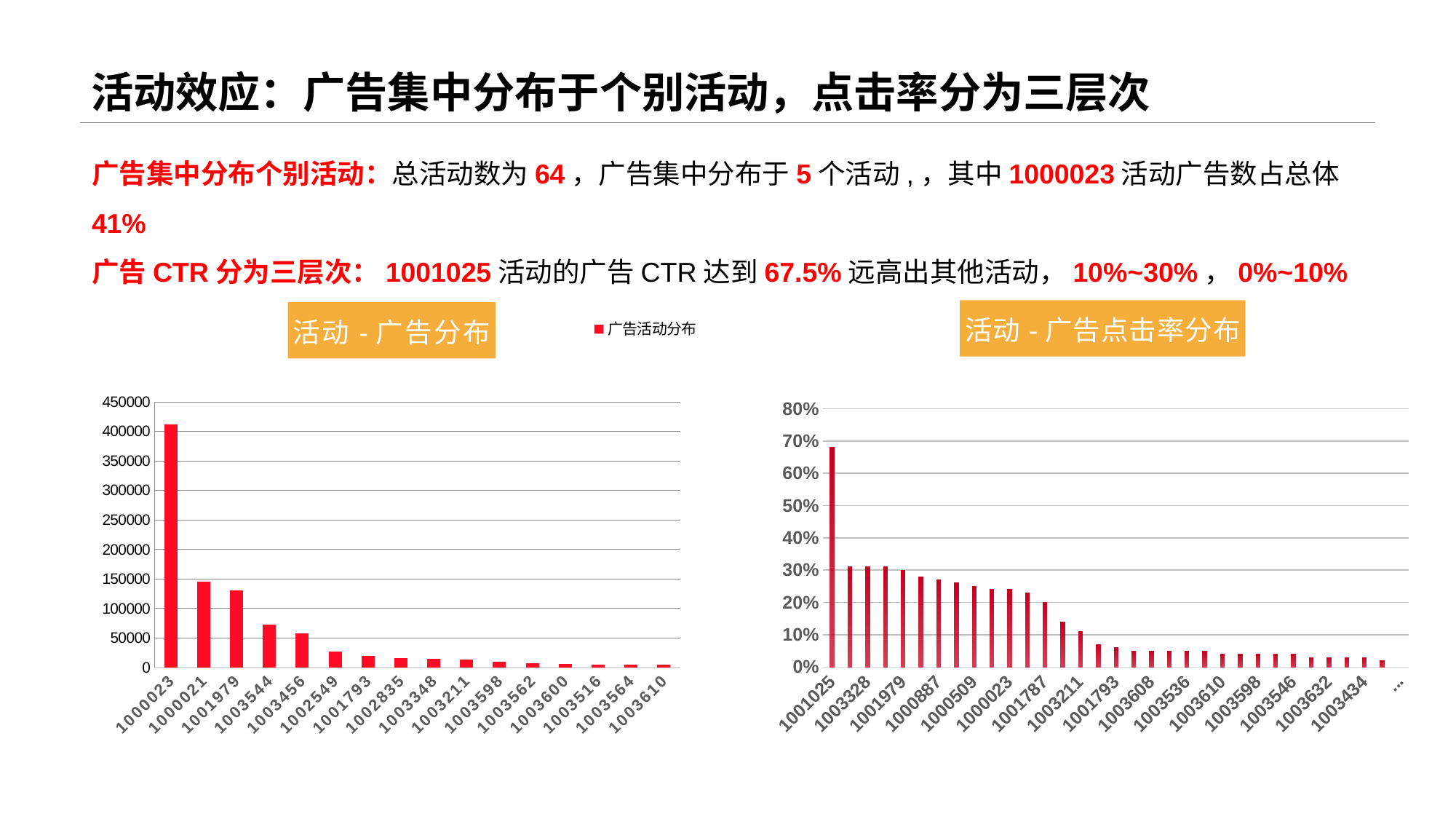

# 活动效应：广告集中分布于个别活动，点击率分为三层次
广告集中分布个别活动：总活动数为64，广告集中分布于5个活动,，其中1000023活动广告数占总体41%
广告CTR分为三层次：1001025活动的广告CTR达到67.5%远高出其他活动，10%~30%，0%~10%

### Chart: 活动-广告点击率分布

| Category | 活动-广告点击率 |
|---|---|
| 1001025 | 0.68 |
| 1003197 | 0.31 |
| 1003328 | 0.31 |
| 1002581 | 0.31 |
| 1001979 | 0.3 |
| 1002549 | 0.28 |
| 1000887 | 0.27 |
| 1000021 | 0.26 |
| 1000509 | 0.25 |
| 1003624 | 0.24 |
| 1000023 | 0.24 |
| 1002913 | 0.23 |
| 1001787 | 0.2 |
| 1000493 | 0.14 |
| 1003211 | 0.11 |
| 1001053 | 0.07 |
| 1001793 | 0.06 |
| 1003538 | 0.05 |
| 1003608 | 0.05 |
| 1003616 | 0.05 |
| 1003536 | 0.05 |
| 1003544 | 0.05 |
| 1003610 | 0.04 |
| 1003590 | 0.04 |
| 1003598 | 0.04 |
| 1001623 | 0.04 |
| 1003546 | 0.04 |
| 1003626 | 0.03 |
| 1003632 | 0.03 |
| 1003578 | 0.03 |
| 1003434 | 0.03 |
| 1003602 | 0.02 |
| ... | 0.0 |

### Chart: 活动-广告分布

| Category | 广告活动分布 |
|---|---|
| 1000023 | 411783.0 |
| 1000021 | 145470.0 |
| 1001979 | 131106.0 |
| 1003544 | 72843.0 |
| 1003456 | 58624.0 |
| 1002549 | 27625.0 |
| 1001793 | 19997.0 |
| 1002835 | 16223.0 |
| 1003348 | 14914.0 |
| 1003211 | 13950.0 |
| 1003598 | 9483.0 |
| 1003562 | 8044.0 |
| 1003600 | 5734.0 |
| 1003516 | 5344.0 |
| 1003564 | 5231.0 |
| 1003610 | 5087.0 |